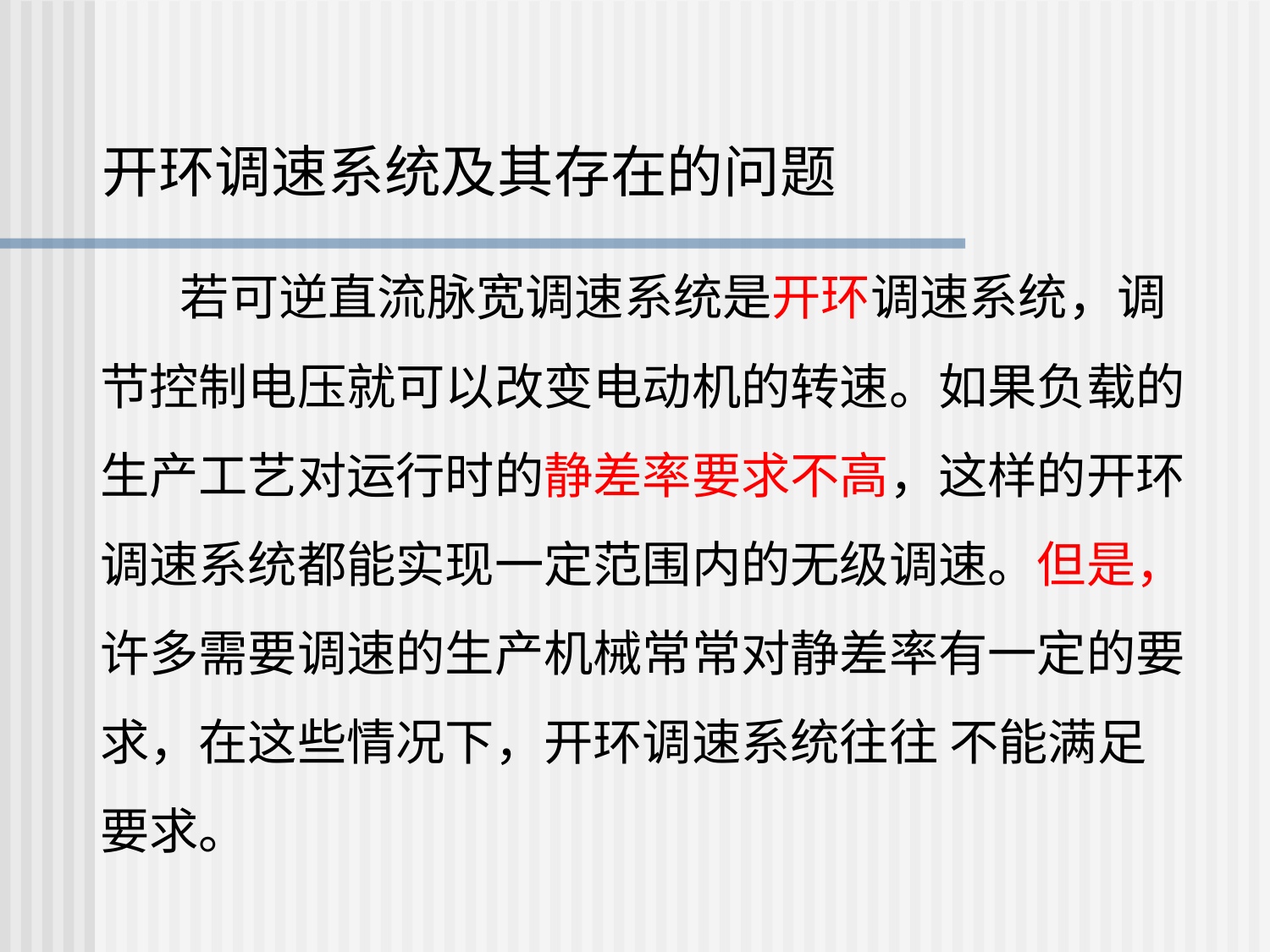

# 开环调速系统及其存在的问题
         若可逆直流脉宽调速系统是开环调速系统，调节控制电压就可以改变电动机的转速。如果负载的生产工艺对运行时的静差率要求不高，这样的开环调速系统都能实现一定范围内的无级调速。但是，许多需要调速的生产机械常常对静差率有一定的要求，在这些情况下，开环调速系统往往 不能满足要求。